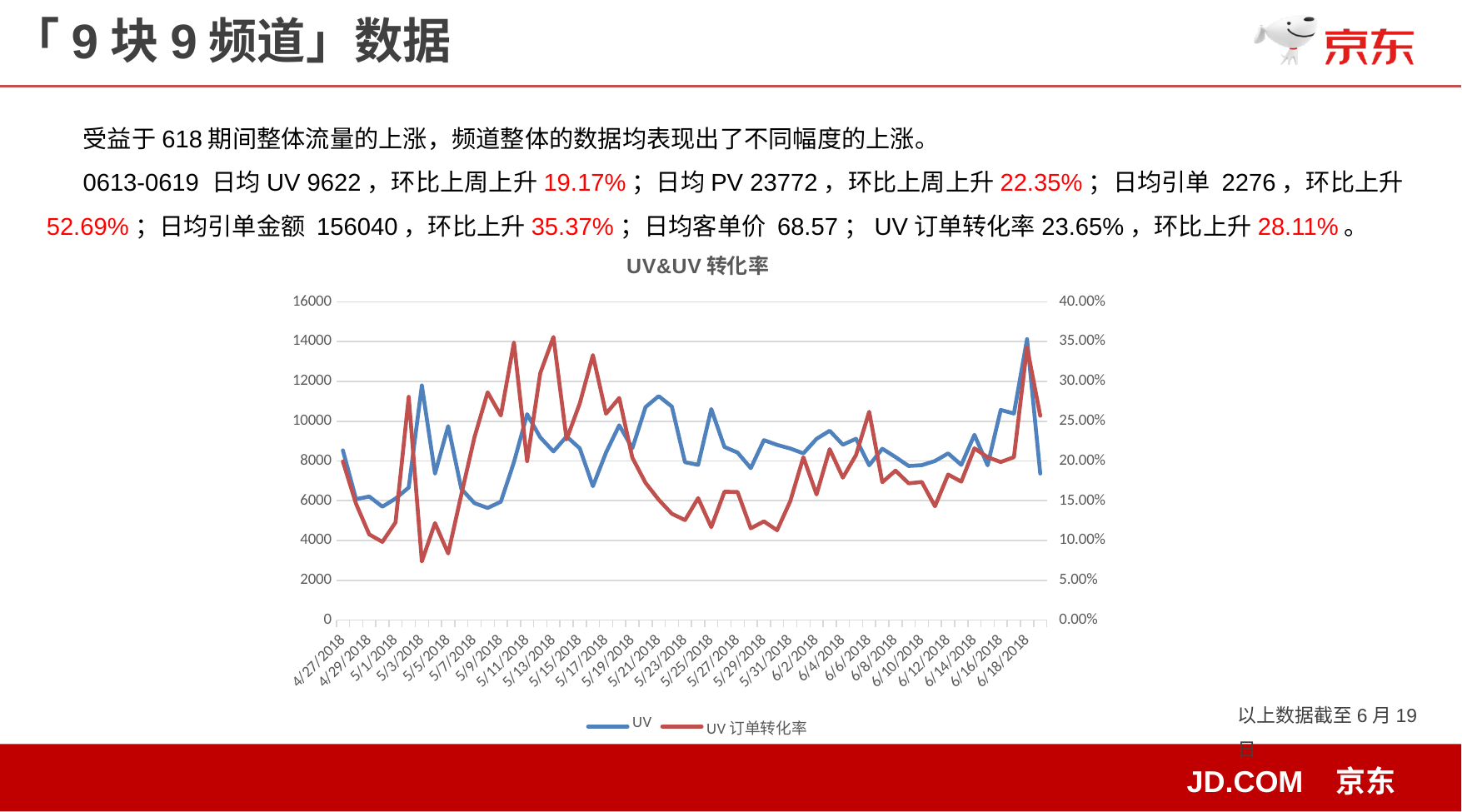

# 「9块9频道」数据
受益于618期间整体流量的上涨，频道整体的数据均表现出了不同幅度的上涨。
0613-0619 日均UV 9622，环比上周上升19.17%；日均PV 23772，环比上周上升22.35%；日均引单 2276，环比上升52.69%；日均引单金额 156040，环比上升35.37%；日均客单价 68.57；UV订单转化率23.65%，环比上升28.11%。

### Chart: UV&UV转化率

| Category | UV | UV订单转化率 |
|---|---|---|
| 43217 | 8535.0 | 0.1994 |
| 43218 | 6076.0 | 0.146 |
| 43219 | 6211.0 | 0.1077 |
| 43220 | 5701.0 | 0.0982 |
| 43221 | 6109.0 | 0.1228 |
| 43222 | 6663.0 | 0.2807 |
| 43223 | 11800.0 | 0.0736 |
| 43224 | 7364.0 | 0.1219 |
| 43225 | 9753.0 | 0.0837 |
| 43226 | 6598.0 | 0.1576 |
| 43227 | 5877.0 | 0.23 |
| 43228 | 5636.0 | 0.2864 |
| 43229 | 5948.0 | 0.2572 |
| 43230 | 7939.0 | 0.349 |
| 43231 | 10354.0 | 0.1998 |
| 43232 | 9187.0 | 0.3105 |
| 43233 | 8479.0 | 0.3559 |
| 43234 | 9233.0 | 0.2271 |
| 43235 | 8635.0 | 0.2724 |
| 43236 | 6730.0 | 0.3331 |
| 43237 | 8425.0 | 0.2595 |
| 43238 | 9796.0 | 0.2792 |
| 43239 | 8637.0 | 0.2041 |
| 43240 | 10712.0 | 0.1725 |
| 43241 | 11263.0 | 0.1513 |
| 43242 | 10737.0 | 0.1336 |
| 43243 | 7937.0 | 0.1256 |
| 43244 | 7805.0 | 0.1532 |
| 43245 | 10612.0 | 0.1167 |
| 43246 | 8705.0 | 0.1613 |
| 43247 | 8423.0 | 0.1609 |
| 43248 | 7640.0 | 0.1153 |
| 43249 | 9049.0 | 0.124 |
| 43250 | 8808.0 | 0.1129 |
| 43251 | 8627.0 | 0.1493 |
| 43252 | 8383.0 | 0.2047 |
| 43253 | 9112.0 | 0.1579 |
| 43254 | 9521.0 | 0.2149 |
| 43255 | 8818.0 | 0.1791 |
| 43256 | 9117.0 | 0.2074 |
| 43257 | 7783.0 | 0.2619 |
| 43258 | 8615.0 | 0.1733 |
| 43259 | 8197.0 | 0.1879 |
| 43260 | 7747.0 | 0.1719 |
| 43261 | 7790.0 | 0.1736 |
| 43262 | 8000.0 | 0.143 |
| 43263 | 8384.0 | 0.183 |
| 43264 | 7801.0 | 0.174 |
| 43265 | 9319.0 | 0.2159 |
| 43266 | 7782.0 | 0.2048 |
| 43267 | 10567.0 | 0.1987 |
| 43268 | 10387.0 | 0.2048 |
| 43269 | 14126.0 | 0.3431 |
| 43270 | 7370.0 | 0.2569 |
以上数据截至6月19日